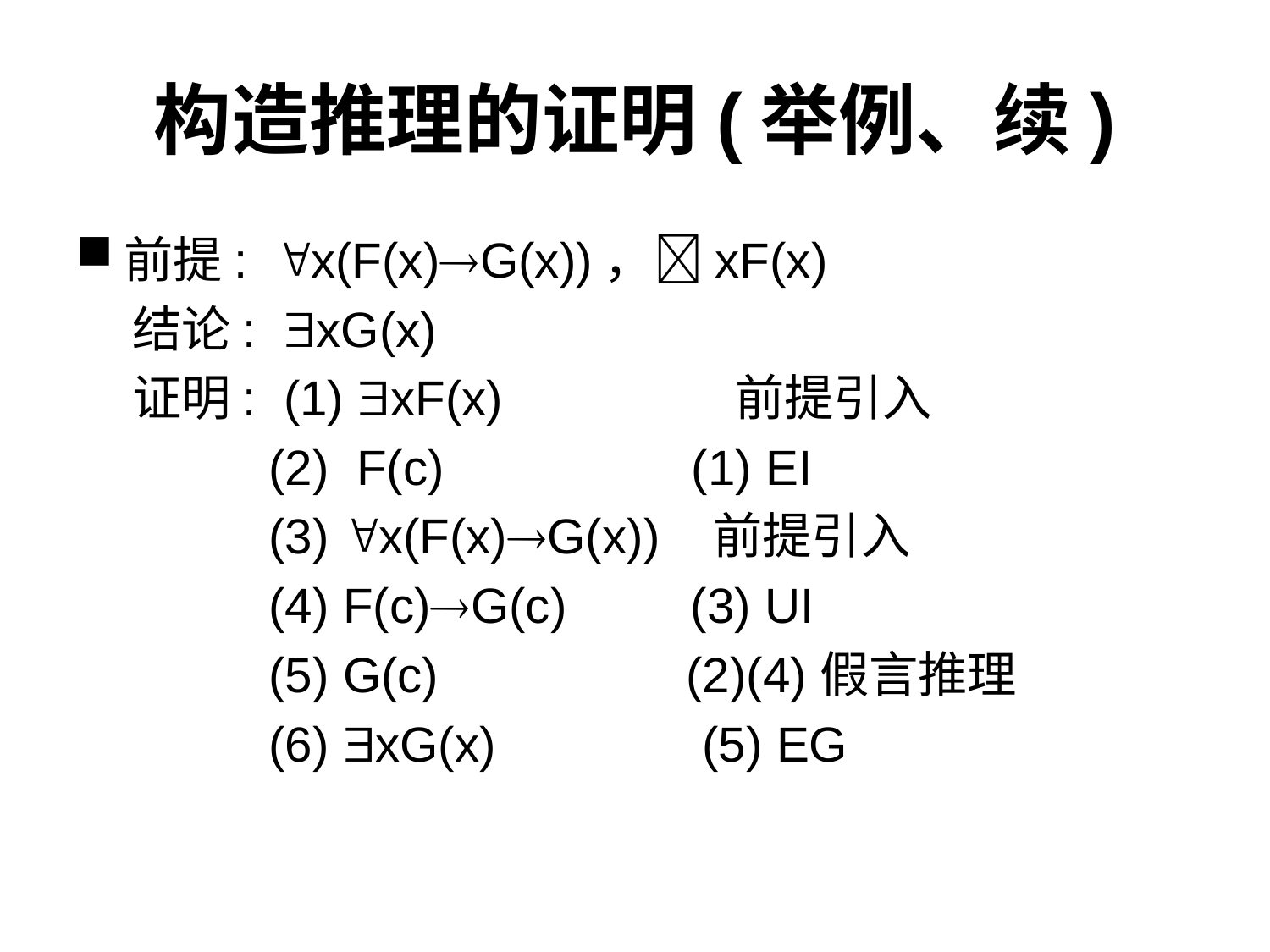

# 构造推理的证明(举例、续)
前提:  ∀x(F(x)→G(x))，∃xF(x)
    结论:  ∃xG(x)
    证明:  (1) ∃xF(x)                前提引入
              (2)  F(c)                  (1) EI
              (3) ∀x(F(x)→G(x))   前提引入
              (4) F(c)→G(c)         (3) UI
              (5) G(c)                  (2)(4)假言推理
              (6) ∃xG(x)               (5) EG
49